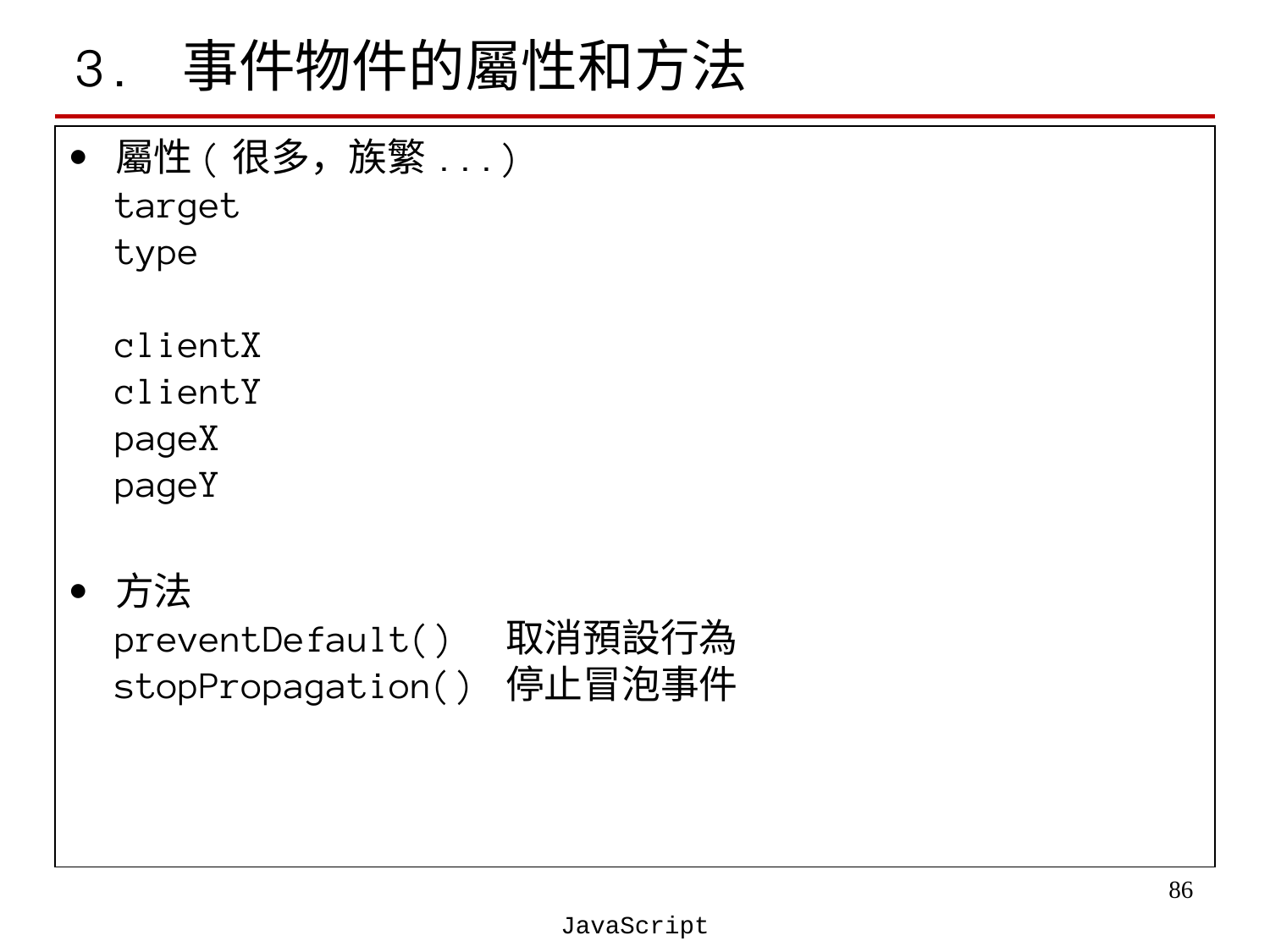

# 3. 事件物件的屬性和方法
屬性(很多，族繁...)
target
type
clientX
clientY
pageX
pageY

方法
preventDefault()  取消預設行為
stopPropagation() 停止冒泡事件

86
JavaScript